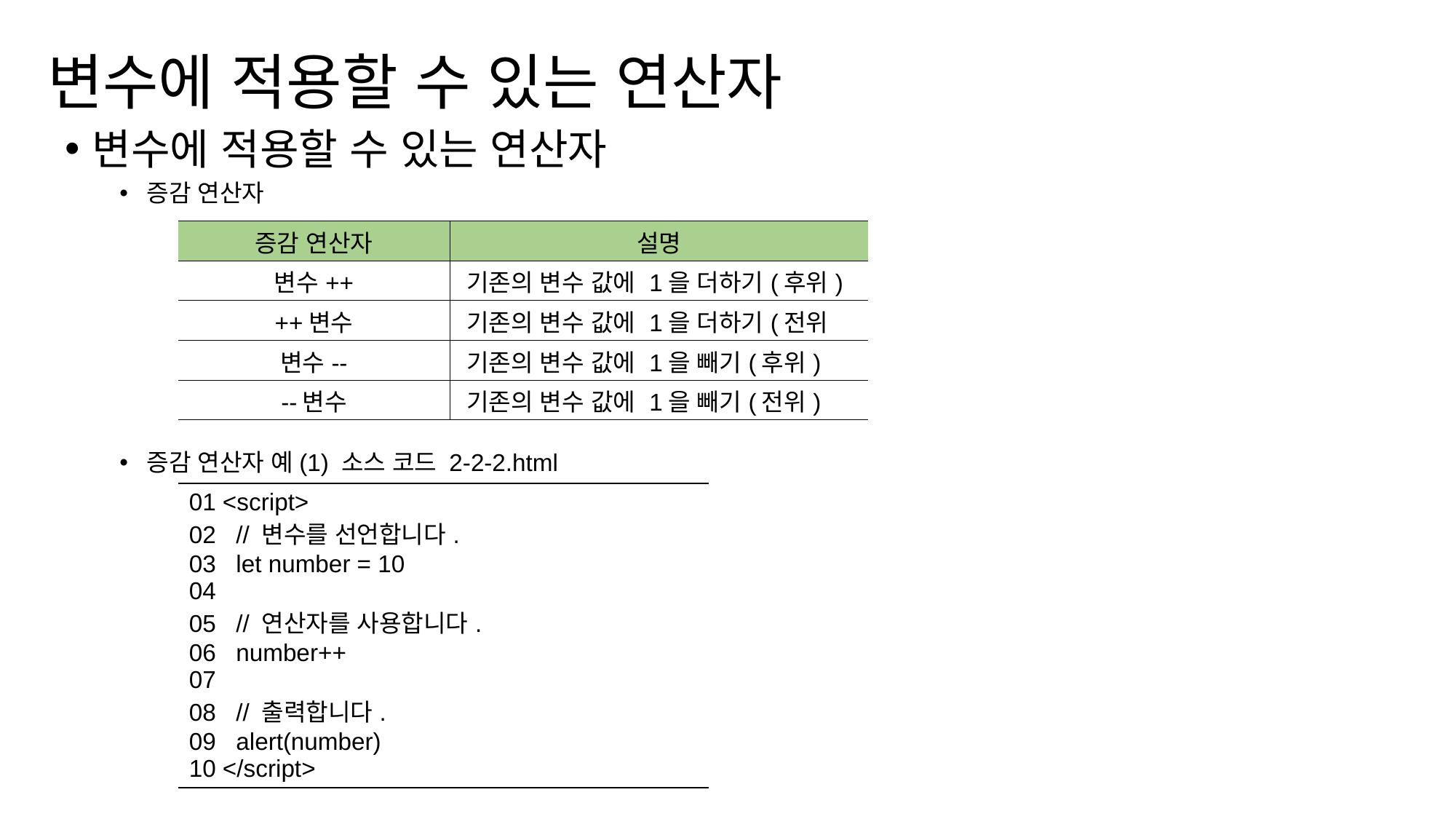

변수에 적용할 수 있는 연산자
변수에 적용할 수 있는 연산자
증감 연산자

증감 연산자 예(1) 소스 코드 2-2-2.html

| 증감 연산자 | 설명 |
| --- | --- |
| 변수++ | 기존의 변수 값에 1을 더하기(후위) |
| ++변수 | 기존의 변수 값에 1을 더하기(전위 |
| 변수-- | 기존의 변수 값에 1을 빼기(후위) |
| --변수 | 기존의 변수 값에 1을 빼기(전위) |
| 01 <script> 02 // 변수를 선언합니다. 03 let number = 10 04 05 // 연산자를 사용합니다. 06 number++ 07 08 // 출력합니다. 09 alert(number) 10 </script> |
| --- |